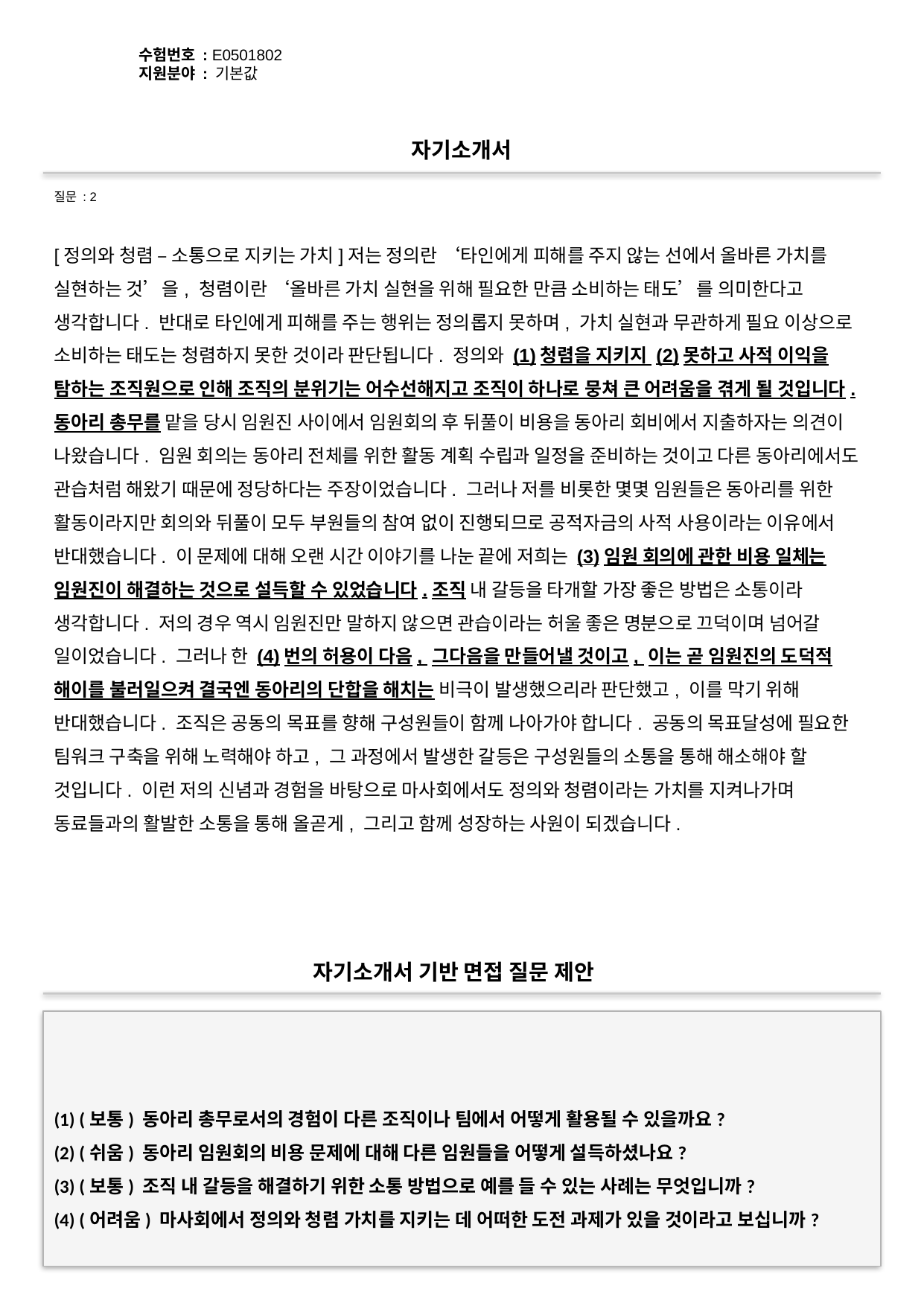

수험번호 : E0501802
지원분야 : 기본값
#

자기소개서

질문 : 2

[정의와 청렴 – 소통으로 지키는 가치]저는 정의란 ‘타인에게 피해를 주지 않는 선에서 올바른 가치를 실현하는 것’을, 청렴이란 ‘올바른 가치 실현을 위해 필요한 만큼 소비하는 태도’를 의미한다고 생각합니다. 반대로 타인에게 피해를 주는 행위는 정의롭지 못하며, 가치 실현과 무관하게 필요 이상으로 소비하는 태도는 청렴하지 못한 것이라 판단됩니다. 정의와 (1)청렴을 지키지 (2)못하고 사적 이익을 탐하는 조직원으로 인해 조직의 분위기는 어수선해지고 조직이 하나로 뭉쳐 큰 어려움을 겪게 될 것입니다.동아리 총무를 맡을 당시 임원진 사이에서 임원회의 후 뒤풀이 비용을 동아리 회비에서 지출하자는 의견이 나왔습니다. 임원 회의는 동아리 전체를 위한 활동 계획 수립과 일정을 준비하는 것이고 다른 동아리에서도 관습처럼 해왔기 때문에 정당하다는 주장이었습니다. 그러나 저를 비롯한 몇몇 임원들은 동아리를 위한 활동이라지만 회의와 뒤풀이 모두 부원들의 참여 없이 진행되므로 공적자금의 사적 사용이라는 이유에서 반대했습니다. 이 문제에 대해 오랜 시간 이야기를 나눈 끝에 저희는 (3)임원 회의에 관한 비용 일체는 임원진이 해결하는 것으로 설득할 수 있었습니다.조직 내 갈등을 타개할 가장 좋은 방법은 소통이라 생각합니다. 저의 경우 역시 임원진만 말하지 않으면 관습이라는 허울 좋은 명분으로 끄덕이며 넘어갈 일이었습니다. 그러나 한 (4)번의 허용이 다음, 그다음을 만들어낼 것이고, 이는 곧 임원진의 도덕적 해이를 불러일으켜 결국엔 동아리의 단합을 해치는 비극이 발생했으리라 판단했고, 이를 막기 위해 반대했습니다. 조직은 공동의 목표를 향해 구성원들이 함께 나아가야 합니다. 공동의 목표달성에 필요한 팀워크 구축을 위해 노력해야 하고, 그 과정에서 발생한 갈등은 구성원들의 소통을 통해 해소해야 할 것입니다. 이런 저의 신념과 경험을 바탕으로 마사회에서도 정의와 청렴이라는 가치를 지켜나가며 동료들과의 활발한 소통을 통해 올곧게, 그리고 함께 성장하는 사원이 되겠습니다.

자기소개서 기반 면접 질문 제안

(1) (보통) 동아리 총무로서의 경험이 다른 조직이나 팀에서 어떻게 활용될 수 있을까요?
(2) (쉬움) 동아리 임원회의 비용 문제에 대해 다른 임원들을 어떻게 설득하셨나요?
(3) (보통) 조직 내 갈등을 해결하기 위한 소통 방법으로 예를 들 수 있는 사례는 무엇입니까?
(4) (어려움) 마사회에서 정의와 청렴 가치를 지키는 데 어떠한 도전 과제가 있을 것이라고 보십니까?